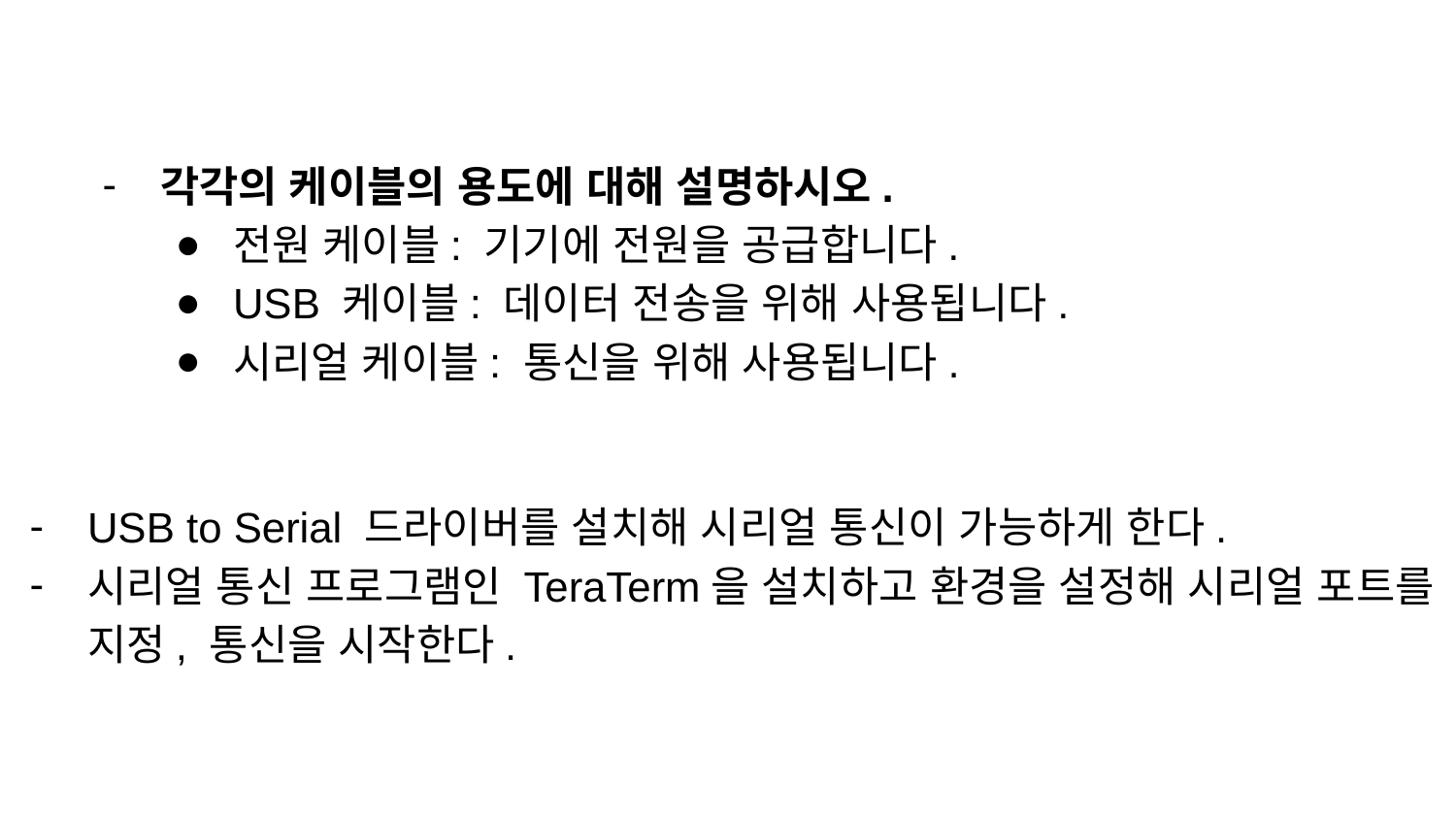

각각의 케이블의 용도에 대해 설명하시오.
전원 케이블: 기기에 전원을 공급합니다.
USB 케이블: 데이터 전송을 위해 사용됩니다.
시리얼 케이블: 통신을 위해 사용됩니다.

USB to Serial 드라이버를 설치해 시리얼 통신이 가능하게 한다.
시리얼 통신 프로그램인 TeraTerm을 설치하고 환경을 설정해 시리얼 포트를 지정, 통신을 시작한다.